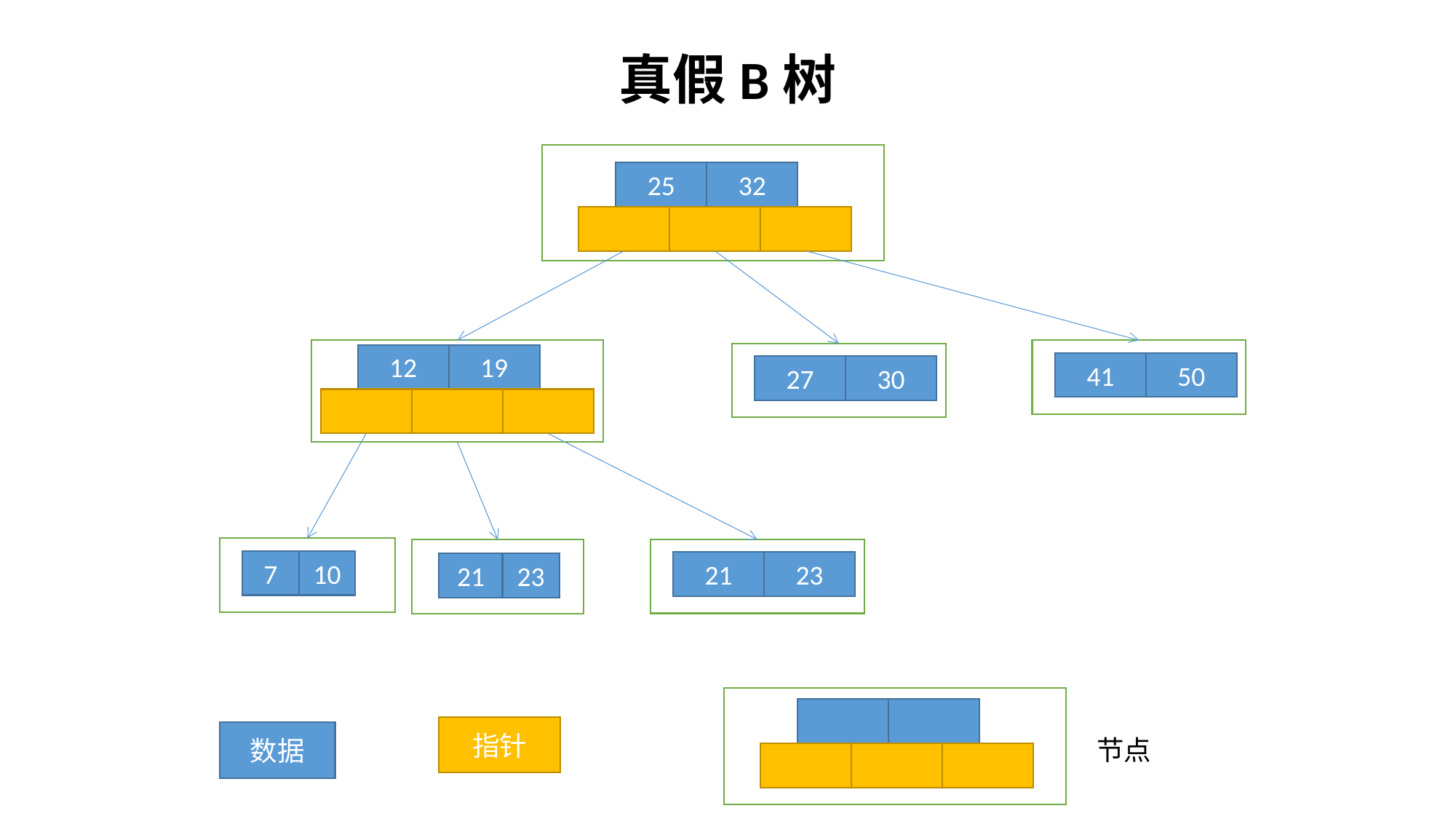

# 真假B树

25
32

12
19
41
50
27
30

10
7
21
23
23
21

指针
数据
 节点